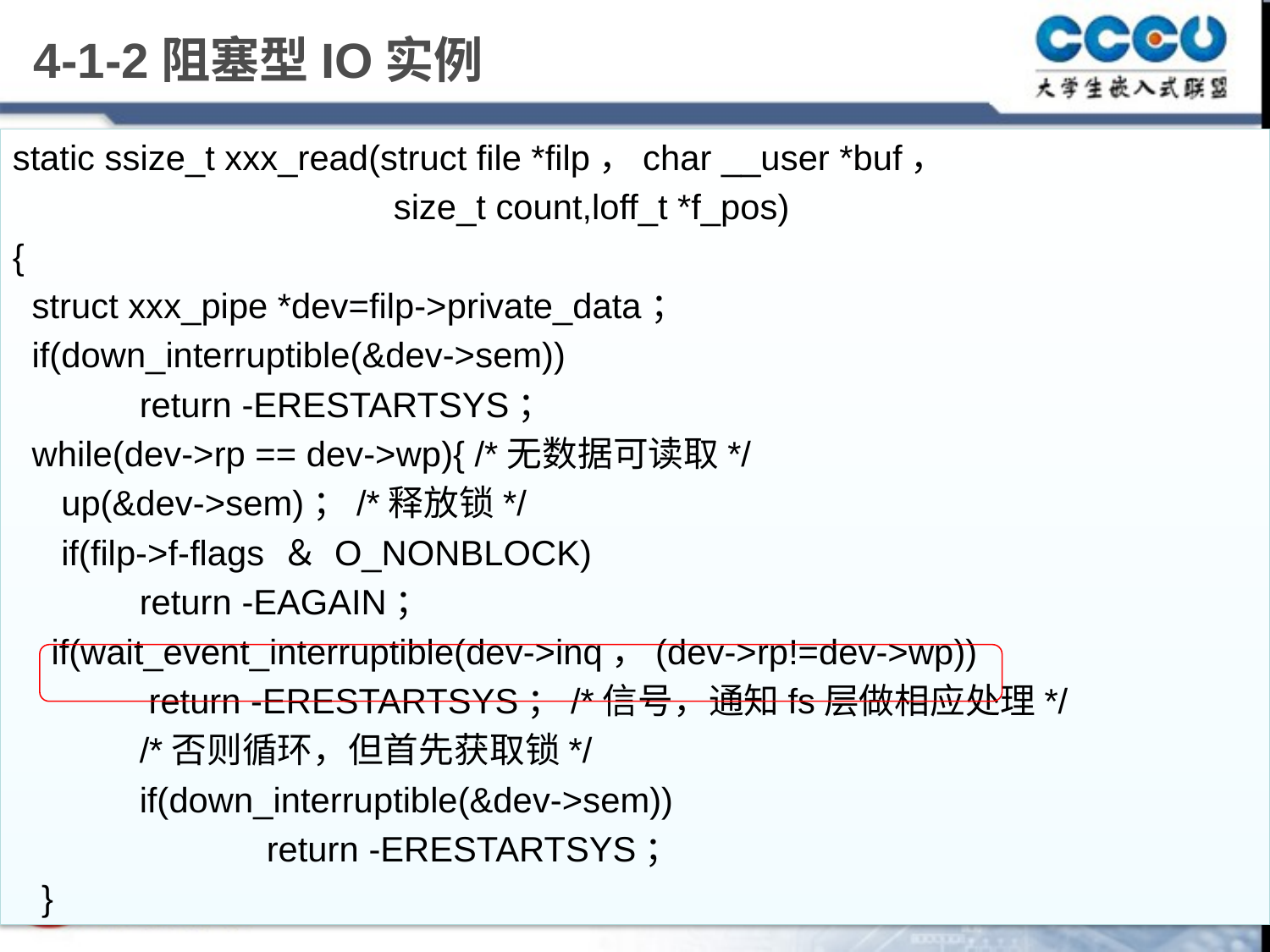

# 4-1-2阻塞型IO实例
static ssize_t xxx_read(struct file *filp，char __user *buf，
			size_t count,loff_t *f_pos)
{
  struct xxx_pipe *dev=filp->private_data；
  if(down_interruptible(&dev->sem))
  	return -ERESTARTSYS；
  while(dev->rp == dev->wp){ /*无数据可读取*/
     up(&dev->sem)；/*释放锁*/
     if(filp->f-flags ＆ O_NONBLOCK)
    	return -EAGAIN；
    if(wait_event_interruptible(dev->inq，(dev->rp!=dev->wp))
              return -ERESTARTSYS；/*信号，通知fs层做相应处理*/
    	/*否则循环，但首先获取锁*/
    	if(down_interruptible(&dev->sem))
    		return -ERESTARTSYS；
   }